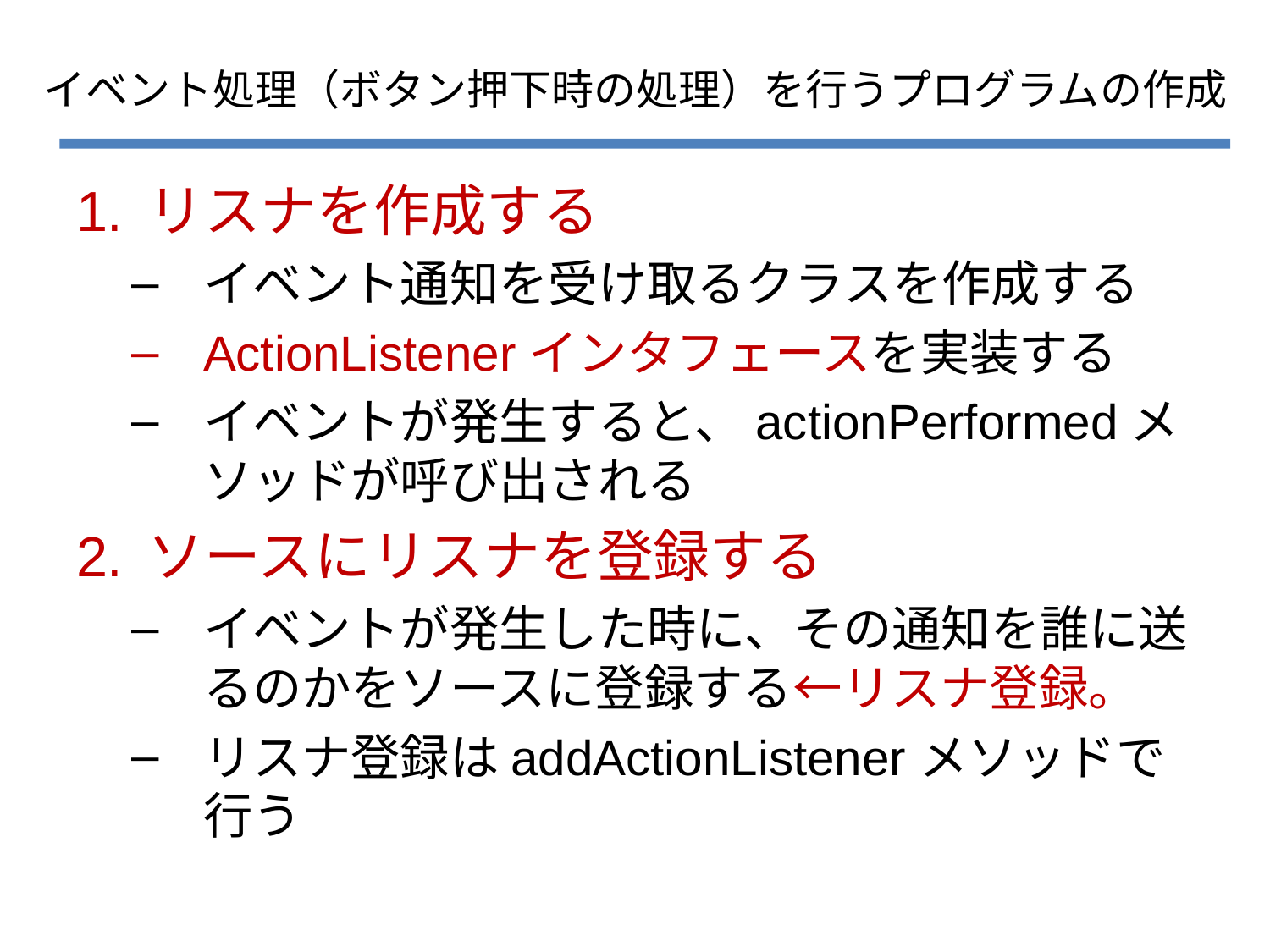

# イベント処理（ボタン押下時の処理）を行うプログラムの作成
リスナを作成する
イベント通知を受け取るクラスを作成する
ActionListenerインタフェースを実装する
イベントが発生すると、actionPerformedメソッドが呼び出される
ソースにリスナを登録する
イベントが発生した時に、その通知を誰に送るのかをソースに登録する←リスナ登録。
リスナ登録はaddActionListenerメソッドで行う